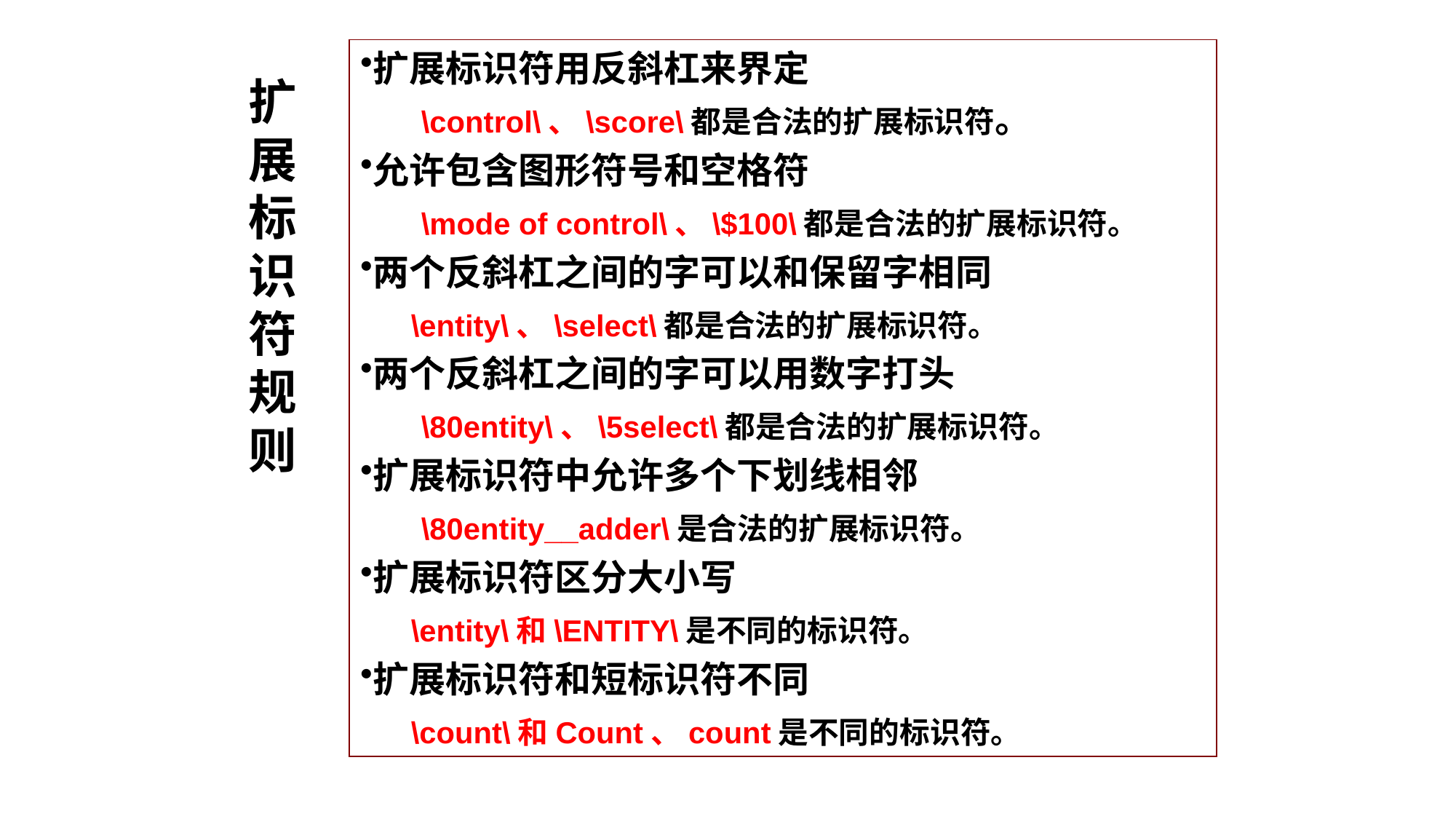

扩展标识符用反斜杠来界定
      \control\、\score\都是合法的扩展标识符。
允许包含图形符号和空格符
      \mode of control\、\$100\都是合法的扩展标识符。
两个反斜杠之间的字可以和保留字相同
     \entity\、\select\都是合法的扩展标识符。
两个反斜杠之间的字可以用数字打头
      \80entity\、\5select\都是合法的扩展标识符。
扩展标识符中允许多个下划线相邻
      \80entity__adder\是合法的扩展标识符。
扩展标识符区分大小写
     \entity\和\ENTITY\是不同的标识符。
扩展标识符和短标识符不同
     \count\和Count、count是不同的标识符。
扩展标识符规则